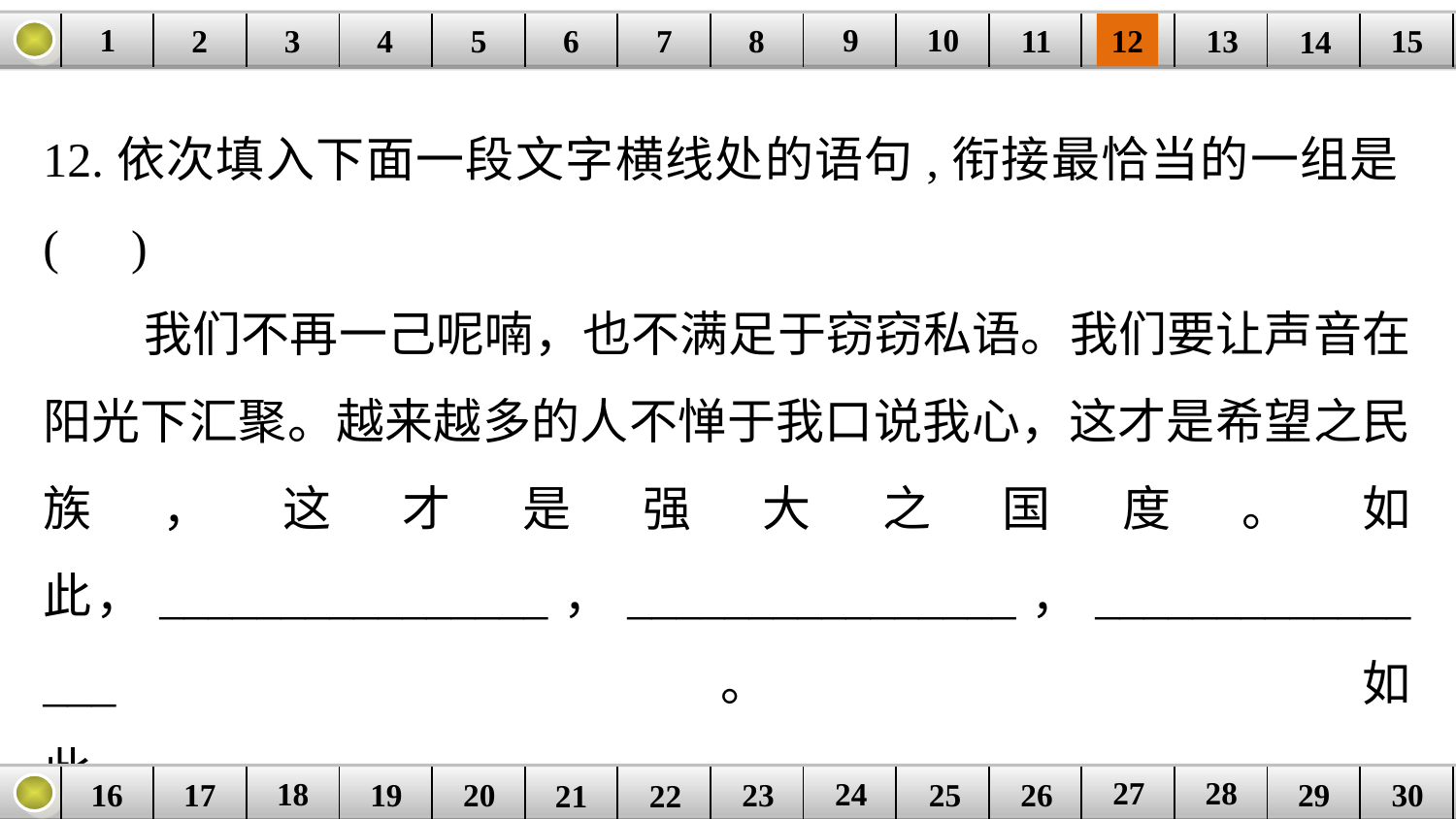

9
10
1
3
4
5
6
8
11
2
12
15
|  |  |  |  |  |  |  |  |  |  |  |  |  |  |  |
| --- | --- | --- | --- | --- | --- | --- | --- | --- | --- | --- | --- | --- | --- | --- |
7
13
14

12.依次填入下面一段文字横线处的语句,衔接最恰当的一组是(　)
        我们不再一己呢喃，也不满足于窃窃私语。我们要让声音在阳光下汇聚。越来越多的人不惮于我口说我心，这才是希望之民族，这才是强大之国度。如此，________________，________________，________________。如此，________________，________________，________________。令人欣慰的是，思想的光芒正在重生，行动的理性正在重生。

27
28
18
24
16
25
26
30
|  |  |  |  |  |  |  |  |  |  |  |  |  |  |  |
| --- | --- | --- | --- | --- | --- | --- | --- | --- | --- | --- | --- | --- | --- | --- |
23
17
19
20
29
21
22